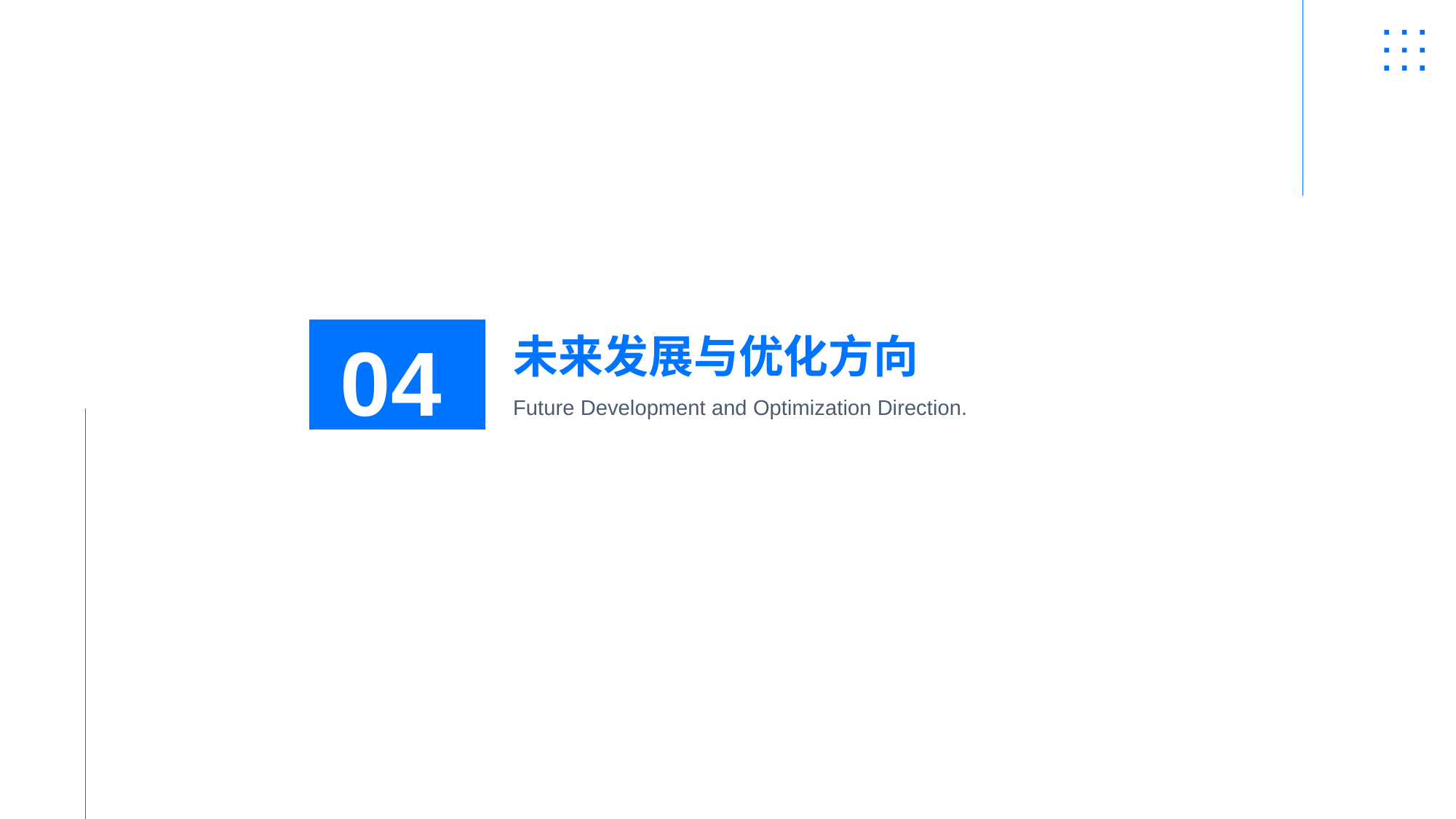

04
未来发展与优化方向
Future Development and Optimization Direction.